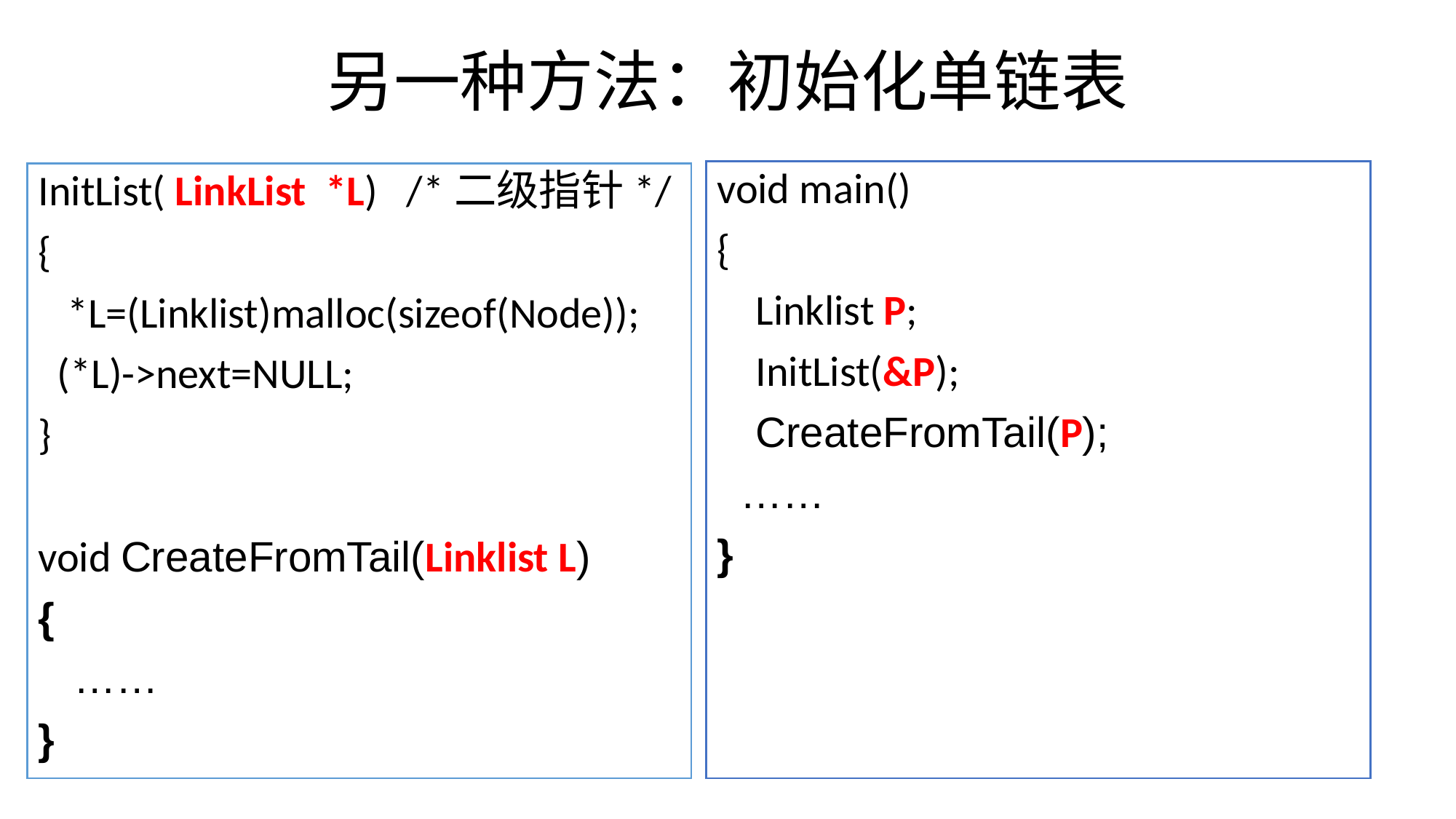

# 另一种方法：初始化单链表
void main()
{
    Linklist P;
    InitList(&P);
    CreateFromTail(P);
  ……
}
InitList( LinkList  *L)   /*二级指针*/
{
   *L=(Linklist)malloc(sizeof(Node));
  (*L)->next=NULL;
}

void CreateFromTail(Linklist L)
{
   ……
}